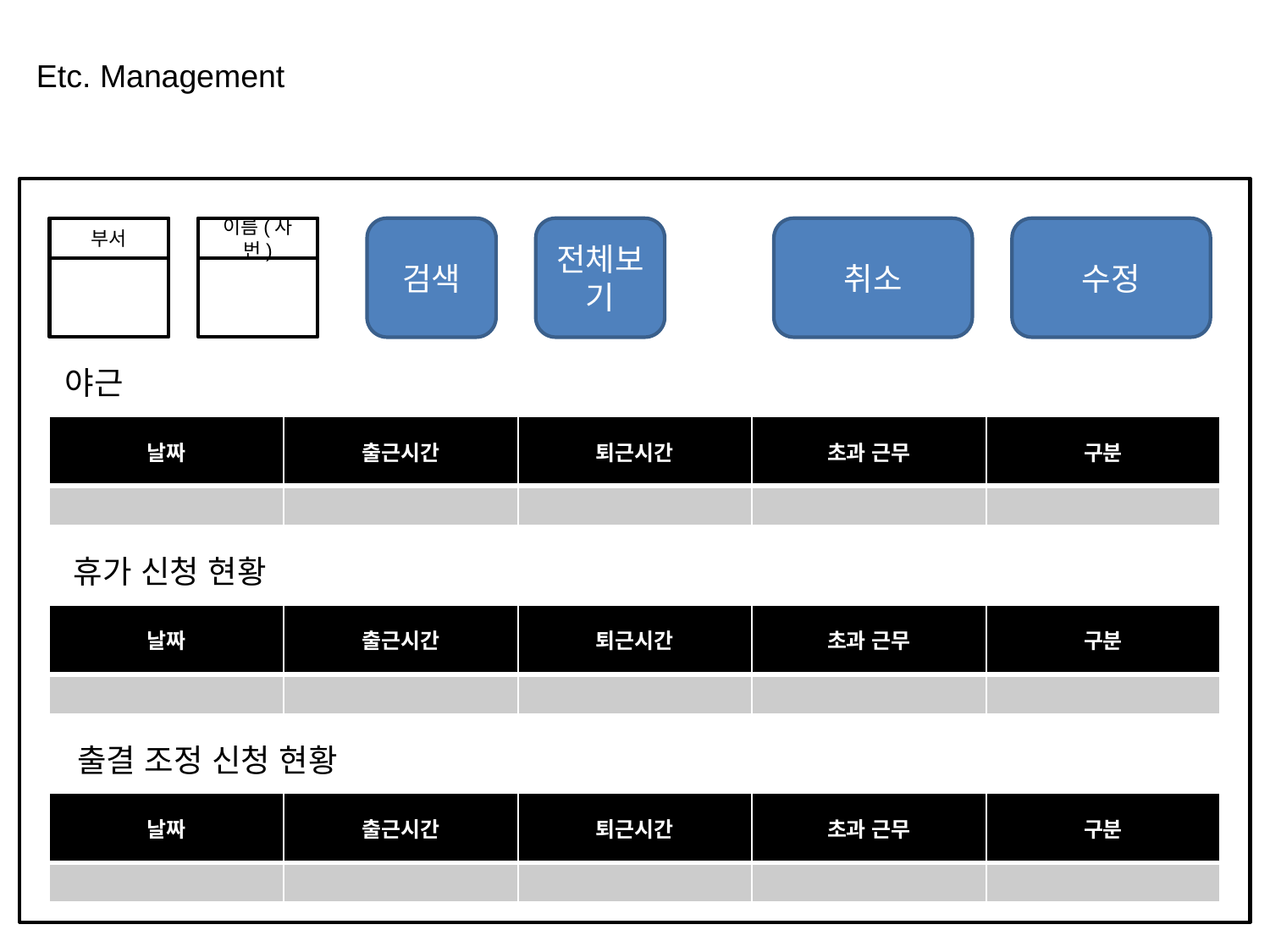

Etc. Management

부서

이름(사번)
검색
전체보기
취소
수정
야근
| 날짜 | 출근시간 | 퇴근시간 | 초과 근무 | 구분 |
| --- | --- | --- | --- | --- |
|  |  |  |  |  |
휴가 신청 현황
| 날짜 | 출근시간 | 퇴근시간 | 초과 근무 | 구분 |
| --- | --- | --- | --- | --- |
|  |  |  |  |  |
출결 조정 신청 현황
| 날짜 | 출근시간 | 퇴근시간 | 초과 근무 | 구분 |
| --- | --- | --- | --- | --- |
|  |  |  |  |  |